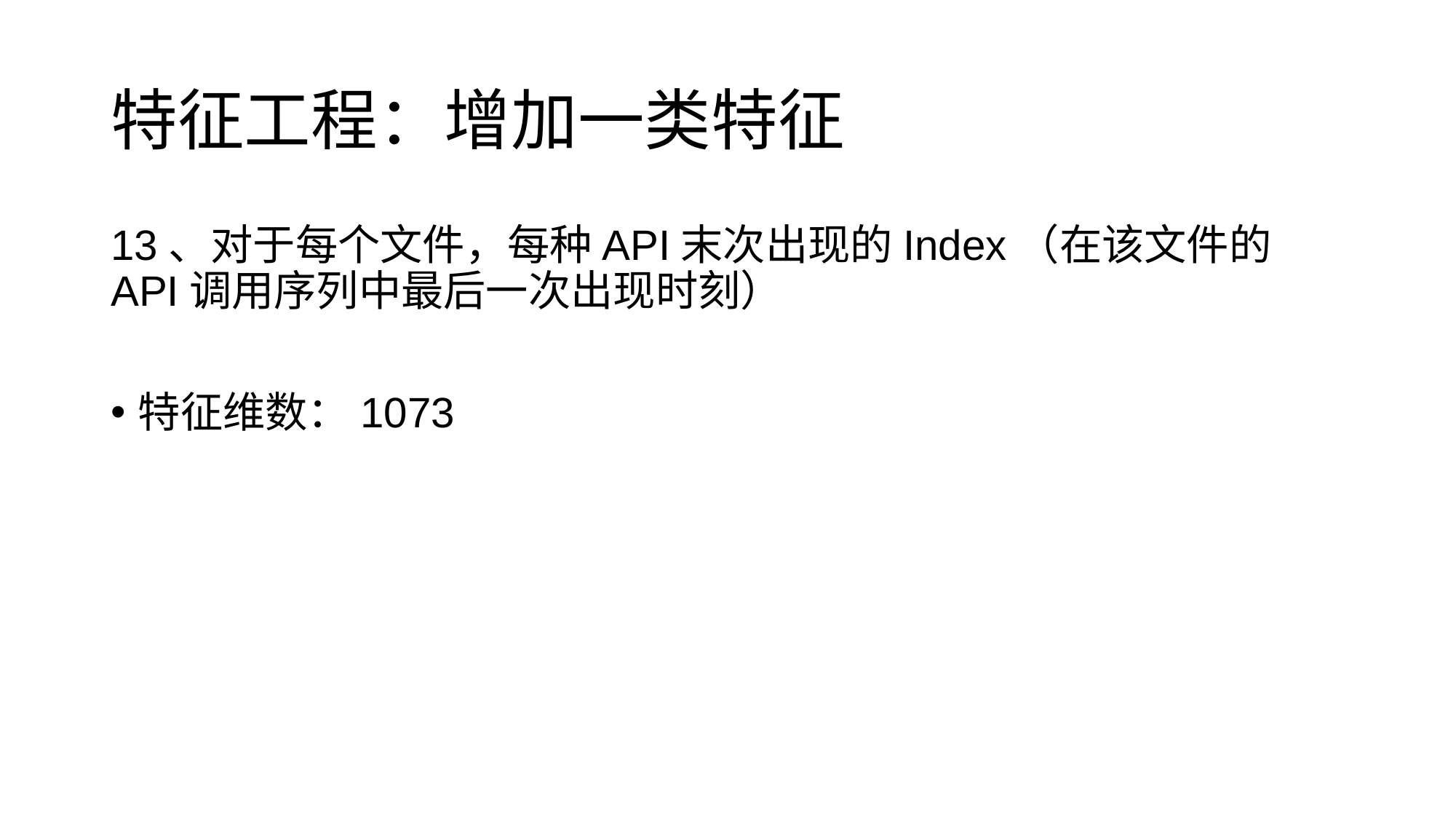

# 特征工程：增加一类特征
13、对于每个文件，每种API末次出现的Index（在该文件的API调用序列中最后一次出现时刻）

特征维数：1073